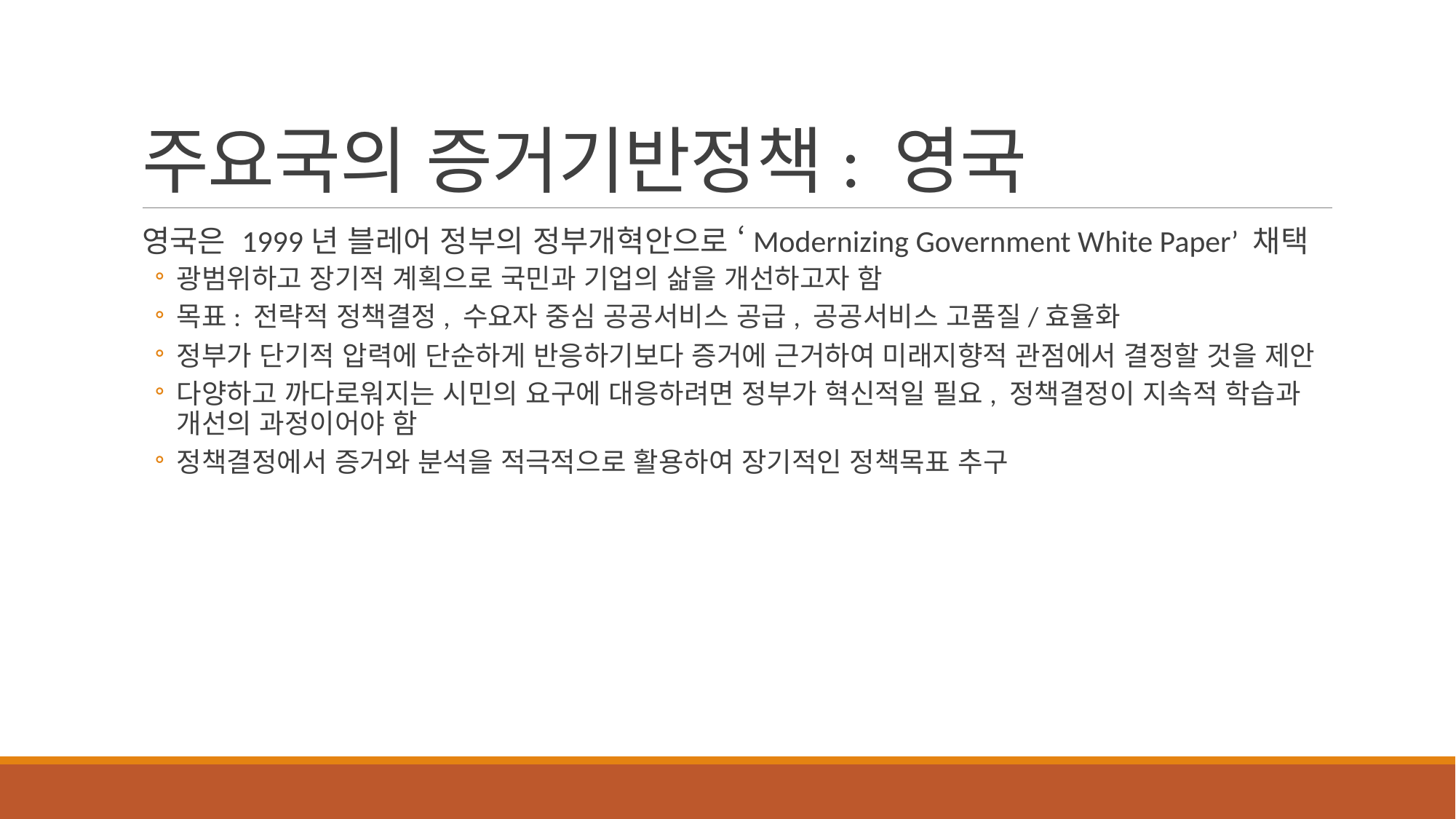

# 주요국의 증거기반정책: 영국
영국은 1999년 블레어 정부의 정부개혁안으로 ‘Modernizing Government White Paper’ 채택
광범위하고 장기적 계획으로 국민과 기업의 삶을 개선하고자 함
목표: 전략적 정책결정, 수요자 중심 공공서비스 공급, 공공서비스 고품질/효율화
정부가 단기적 압력에 단순하게 반응하기보다 증거에 근거하여 미래지향적 관점에서 결정할 것을 제안
다양하고 까다로워지는 시민의 요구에 대응하려면 정부가 혁신적일 필요, 정책결정이 지속적 학습과 개선의 과정이어야 함
정책결정에서 증거와 분석을 적극적으로 활용하여 장기적인 정책목표 추구